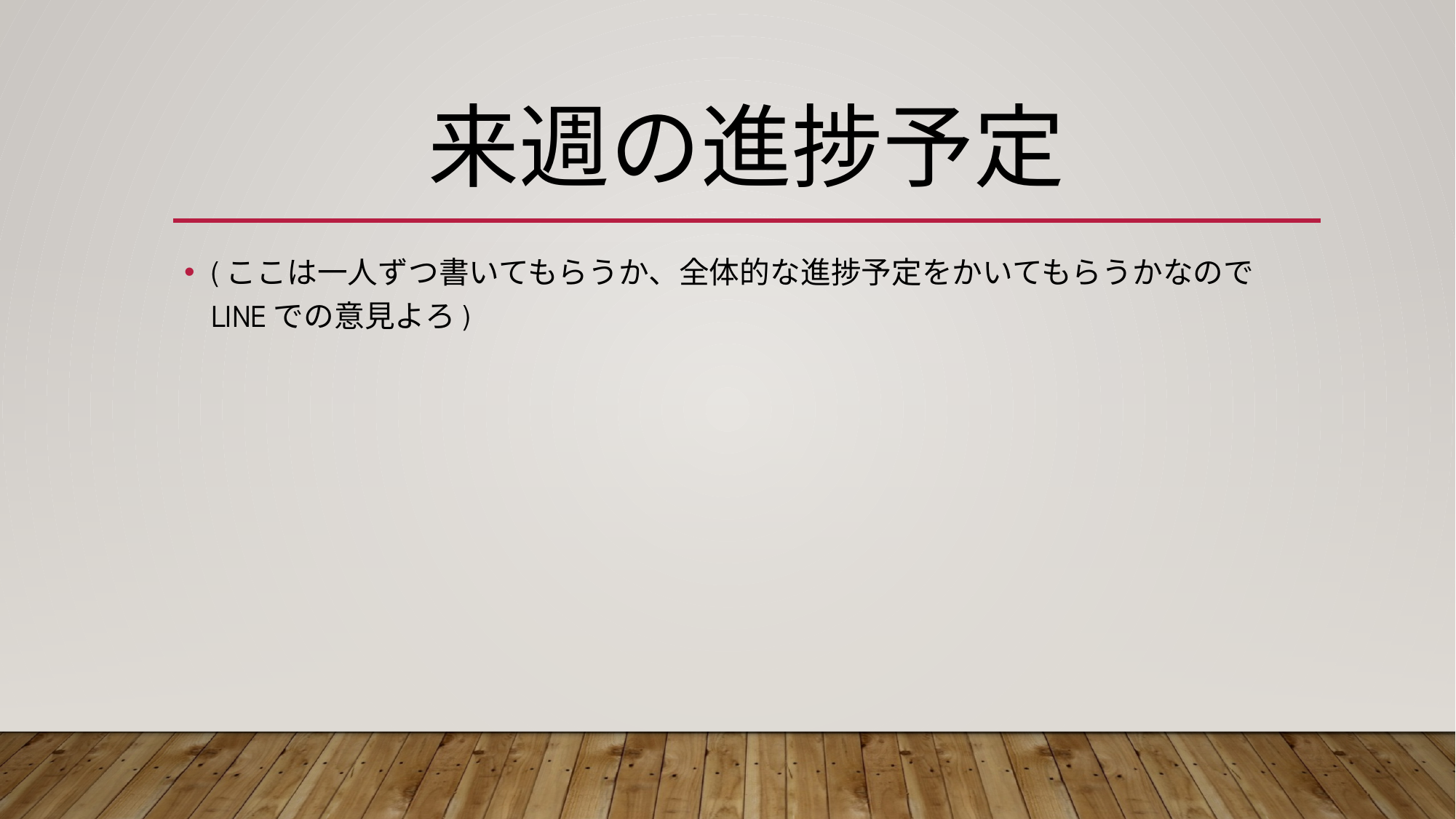

# 来週の進捗予定
(ここは一人ずつ書いてもらうか、全体的な進捗予定をかいてもらうかなのでLINEでの意見よろ)